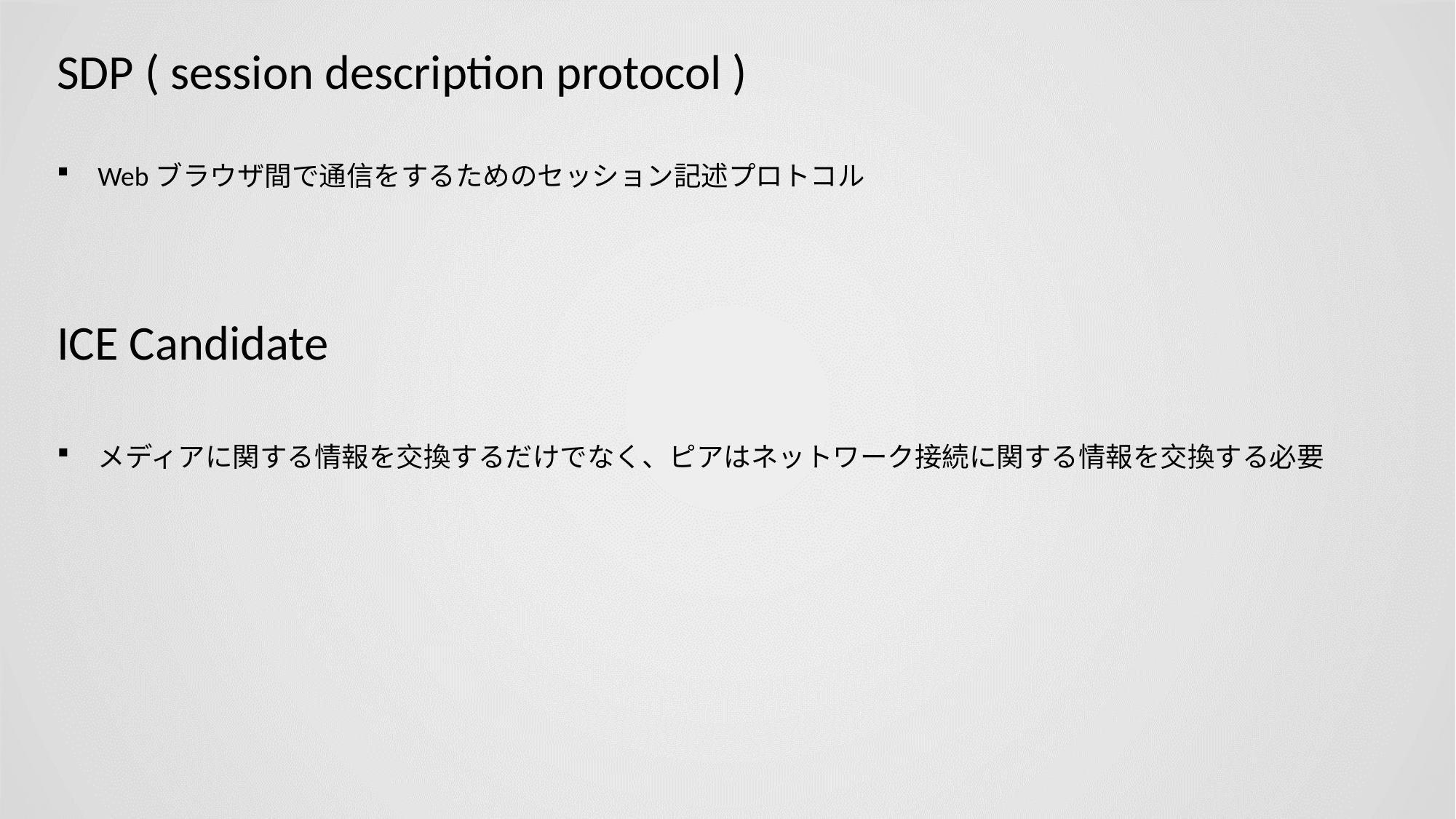

SDP ( session description protocol )
Webブラウザ間で通信をするためのセッション記述プロトコル
ICE Candidate
メディアに関する情報を交換するだけでなく、ピアはネットワーク接続に関する情報を交換する必要